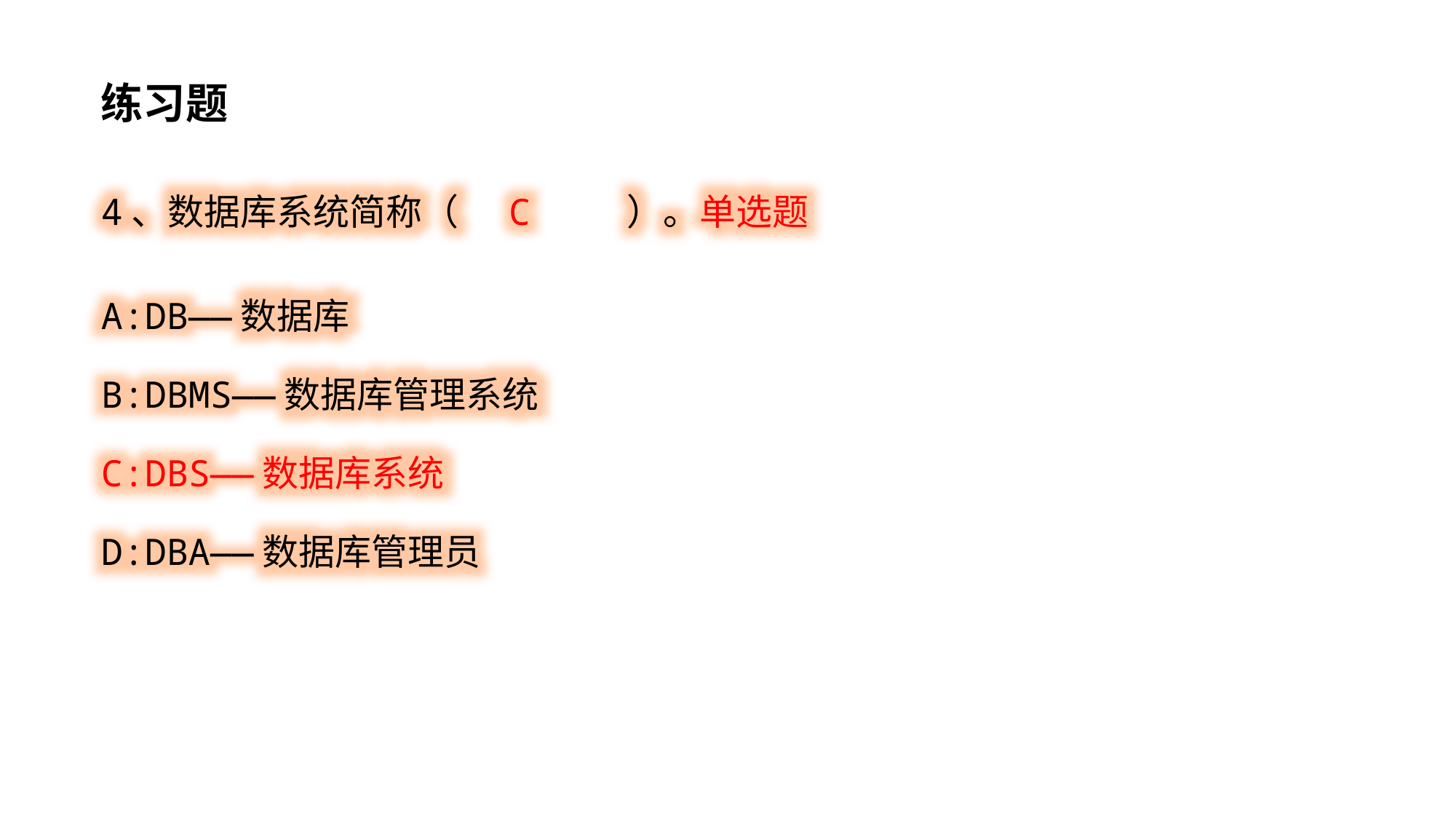

练习题
4、数据库系统简称（     C    ）。单选题

A:DB——数据库

B:DBMS——数据库管理系统

C:DBS——数据库系统

D:DBA——数据库管理员